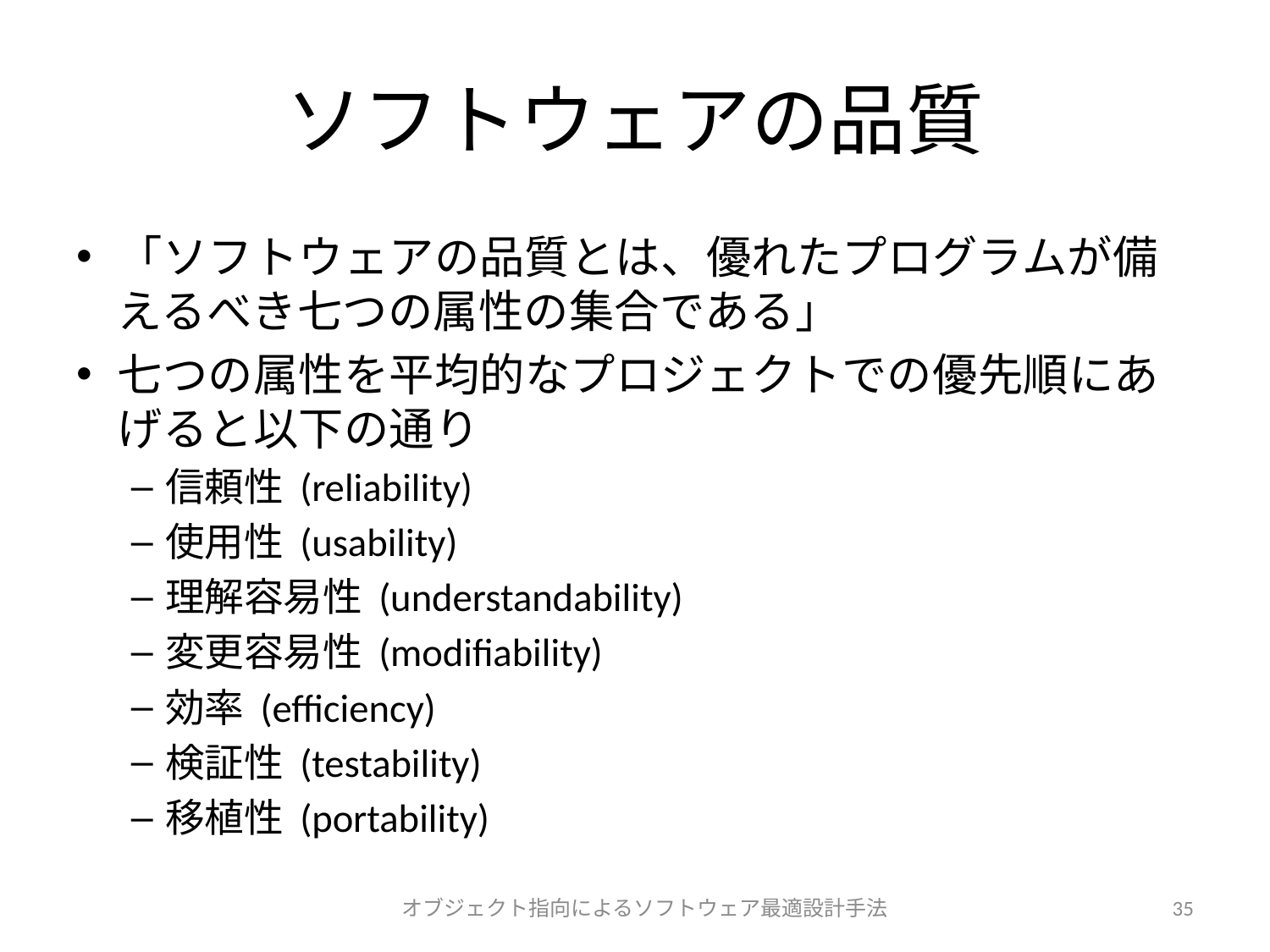

# ソフトウェアの品質
「ソフトウェアの品質とは、優れたプログラムが備えるべき七つの属性の集合である」
七つの属性を平均的なプロジェクトでの優先順にあげると以下の通り
信頼性 (reliability)
使用性 (usability)
理解容易性 (understandability)
変更容易性 (modifiability)
効率 (efficiency)
検証性 (testability)
移植性 (portability)

オブジェクト指向によるソフトウェア最適設計手法
35